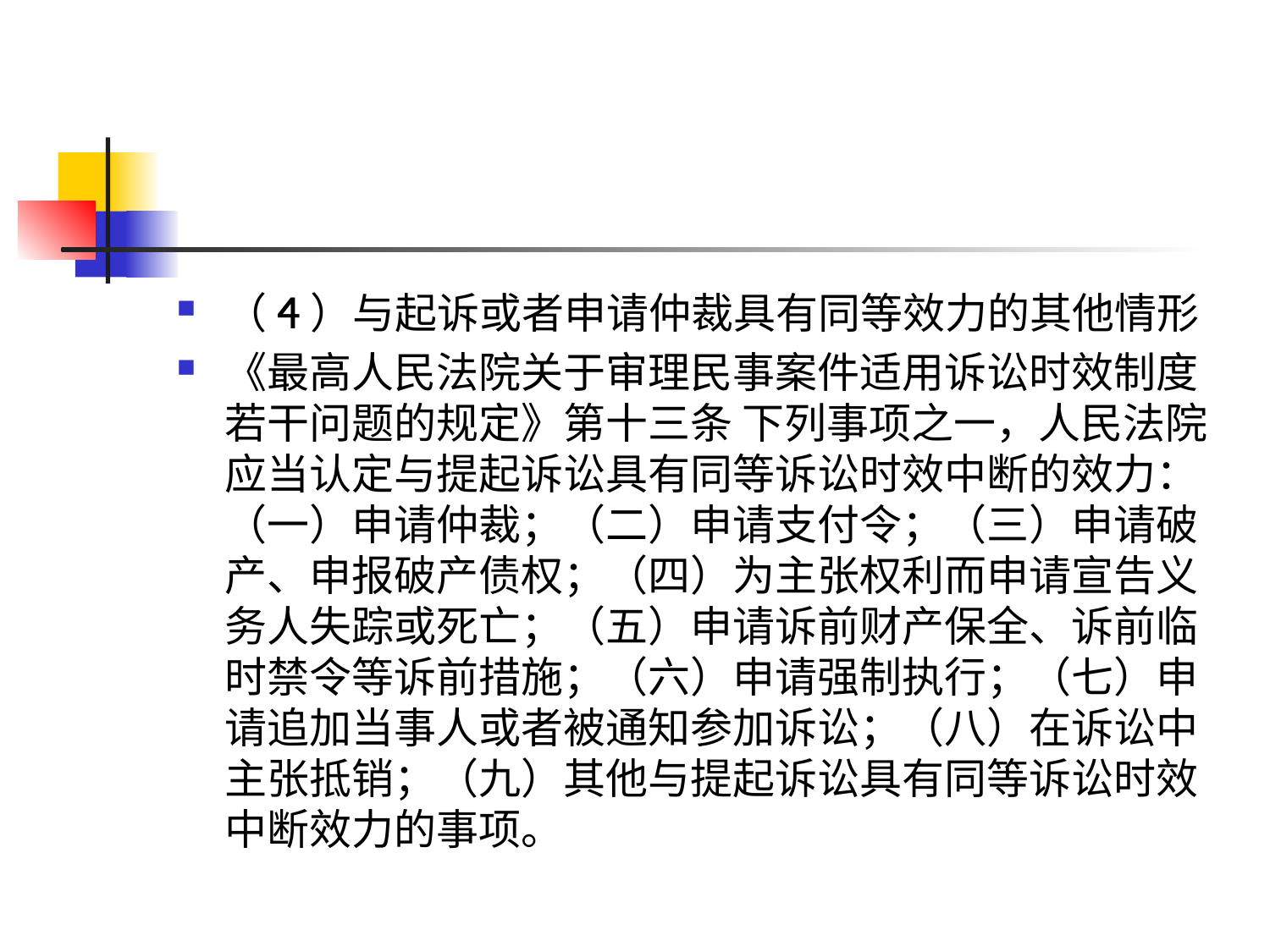

#
（4）与起诉或者申请仲裁具有同等效力的其他情形
《最高人民法院关于审理民事案件适用诉讼时效制度若干问题的规定》第十三条 下列事项之一，人民法院应当认定与提起诉讼具有同等诉讼时效中断的效力：（一）申请仲裁；（二）申请支付令；（三）申请破产、申报破产债权；（四）为主张权利而申请宣告义务人失踪或死亡；（五）申请诉前财产保全、诉前临时禁令等诉前措施；（六）申请强制执行；（七）申请追加当事人或者被通知参加诉讼；（八）在诉讼中主张抵销；（九）其他与提起诉讼具有同等诉讼时效中断效力的事项。